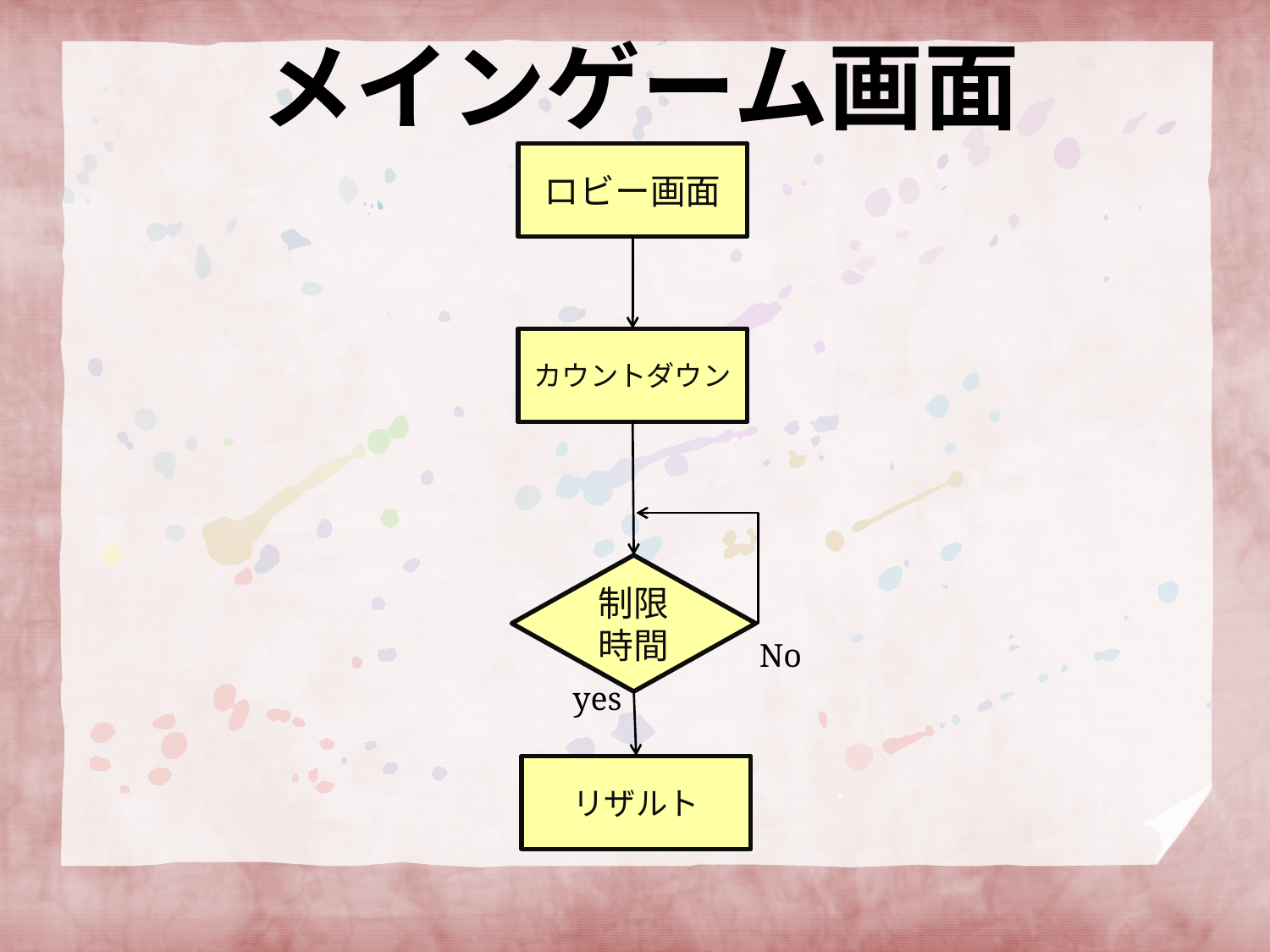

メインゲーム画面
ロビー画面
カウントダウン
制限時間
No
yes
リザルト